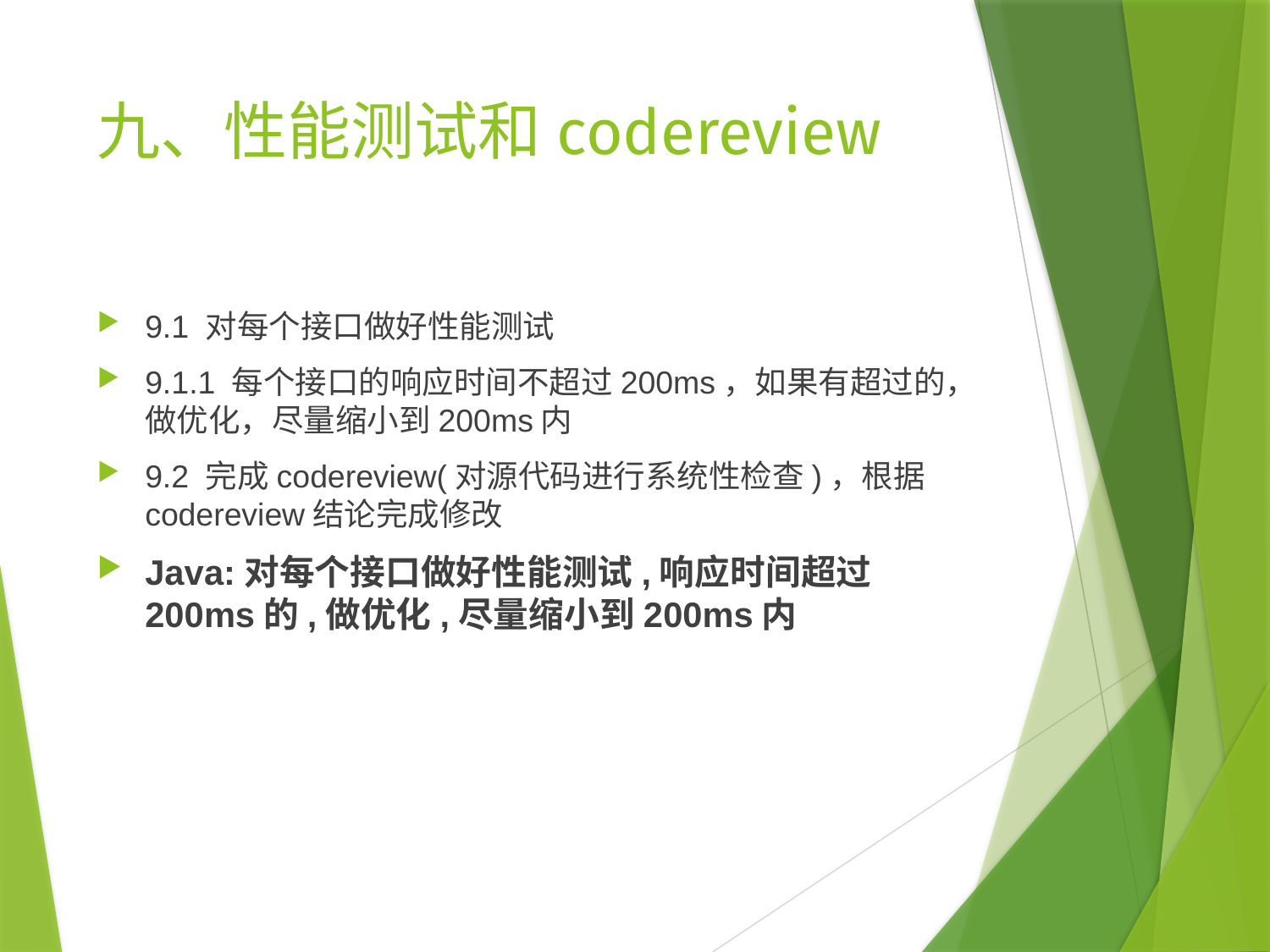

# 九、性能测试和codereview
9.1 对每个接口做好性能测试
9.1.1 每个接口的响应时间不超过200ms，如果有超过的，做优化，尽量缩小到200ms内
9.2 完成codereview(对源代码进行系统性检查)，根据codereview结论完成修改
Java:对每个接口做好性能测试,响应时间超过200ms的,做优化,尽量缩小到200ms内